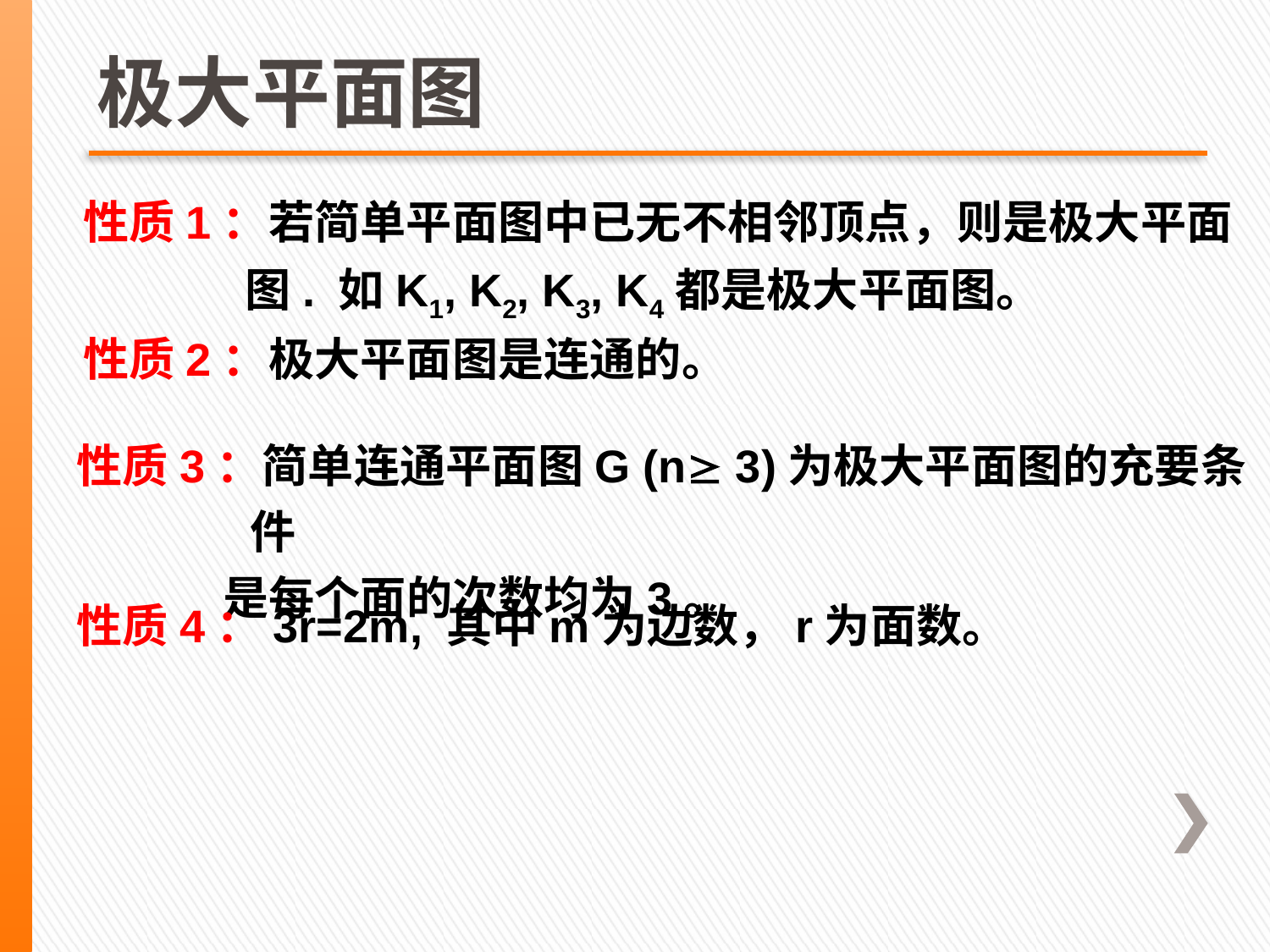

# 极大平面图
性质1：若简单平面图中已无不相邻顶点，则是极大平面图. 如K1, K2, K3, K4都是极大平面图。
性质2：极大平面图是连通的。
性质3：简单连通平面图G (n≥ 3)为极大平面图的充要条件
             是每个面的次数均为3。
性质4：3r=2m, 其中m为边数，r为面数。